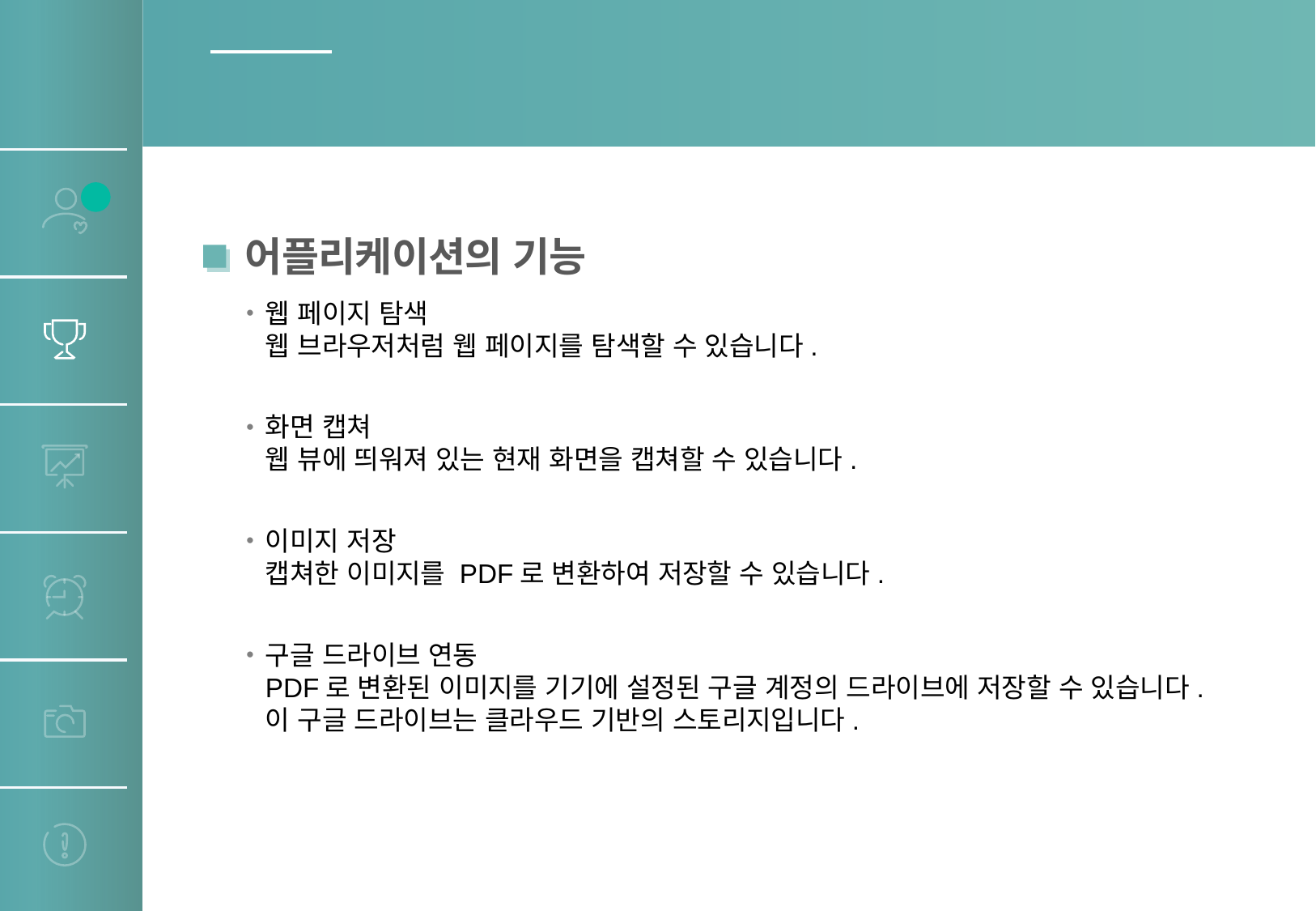

Capture & Convert
3

어플리케이션의 기능

웹 페이지 탐색
웹 브라우저처럼 웹 페이지를 탐색할 수 있습니다.

화면 캡쳐
웹 뷰에 띄워져 있는 현재 화면을 캡쳐할 수 있습니다.

이미지 저장
캡쳐한 이미지를 PDF로 변환하여 저장할 수 있습니다.

구글 드라이브 연동
PDF로 변환된 이미지를 기기에 설정된 구글 계정의 드라이브에 저장할 수 있습니다.
이 구글 드라이브는 클라우드 기반의 스토리지입니다.